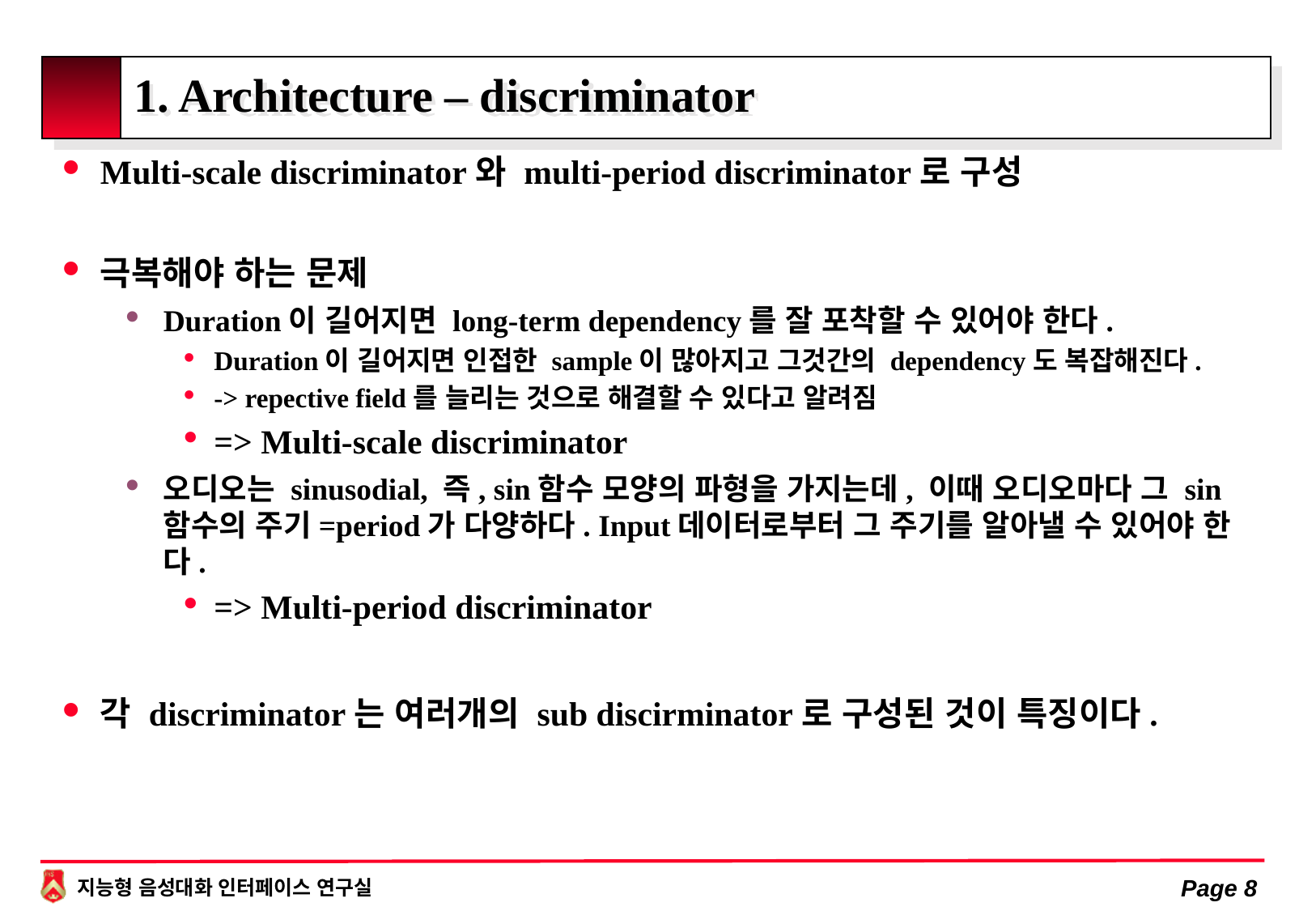

# 1. Architecture – discriminator

Multi-scale discriminator와 multi-period discriminator로 구성

극복해야 하는 문제
Duration이 길어지면 long-term dependency를 잘 포착할 수 있어야 한다.
Duration이 길어지면 인접한 sample이 많아지고 그것간의 dependency도 복잡해진다.
-> repective field를 늘리는 것으로 해결할 수 있다고 알려짐
=> Multi-scale discriminator
오디오는 sinusodial, 즉, sin함수 모양의 파형을 가지는데, 이때 오디오마다 그 sin 함수의 주기=period가 다양하다. Input데이터로부터 그 주기를 알아낼 수 있어야 한다.
=> Multi-period discriminator

각 discriminator는 여러개의 sub discirminator로 구성된 것이 특징이다.
Page 8